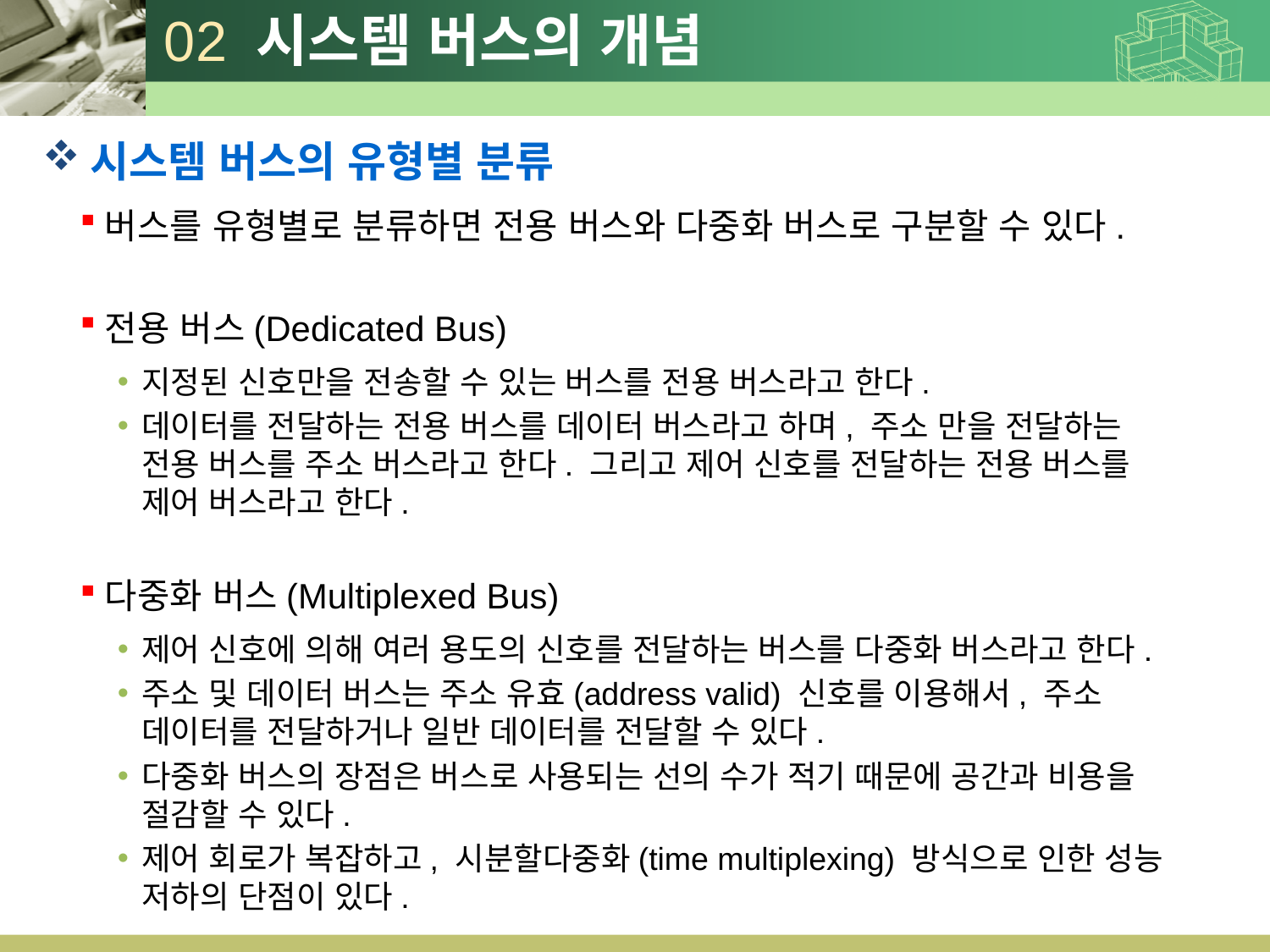

# 02 시스템 버스의 개념
시스템 버스의 유형별 분류
버스를 유형별로 분류하면 전용 버스와 다중화 버스로 구분할 수 있다.

전용 버스(Dedicated Bus)
지정된 신호만을 전송할 수 있는 버스를 전용 버스라고 한다.
데이터를 전달하는 전용 버스를 데이터 버스라고 하며, 주소 만을 전달하는
전용 버스를 주소 버스라고 한다. 그리고 제어 신호를 전달하는 전용 버스를
제어 버스라고 한다.

다중화 버스(Multiplexed Bus)
제어 신호에 의해 여러 용도의 신호를 전달하는 버스를 다중화 버스라고 한다.
주소 및 데이터 버스는 주소 유효(address valid) 신호를 이용해서, 주소 데이터를 전달하거나 일반 데이터를 전달할 수 있다.
다중화 버스의 장점은 버스로 사용되는 선의 수가 적기 때문에 공간과 비용을 절감할 수 있다.
제어 회로가 복잡하고, 시분할다중화(time multiplexing) 방식으로 인한 성능 저하의 단점이 있다.